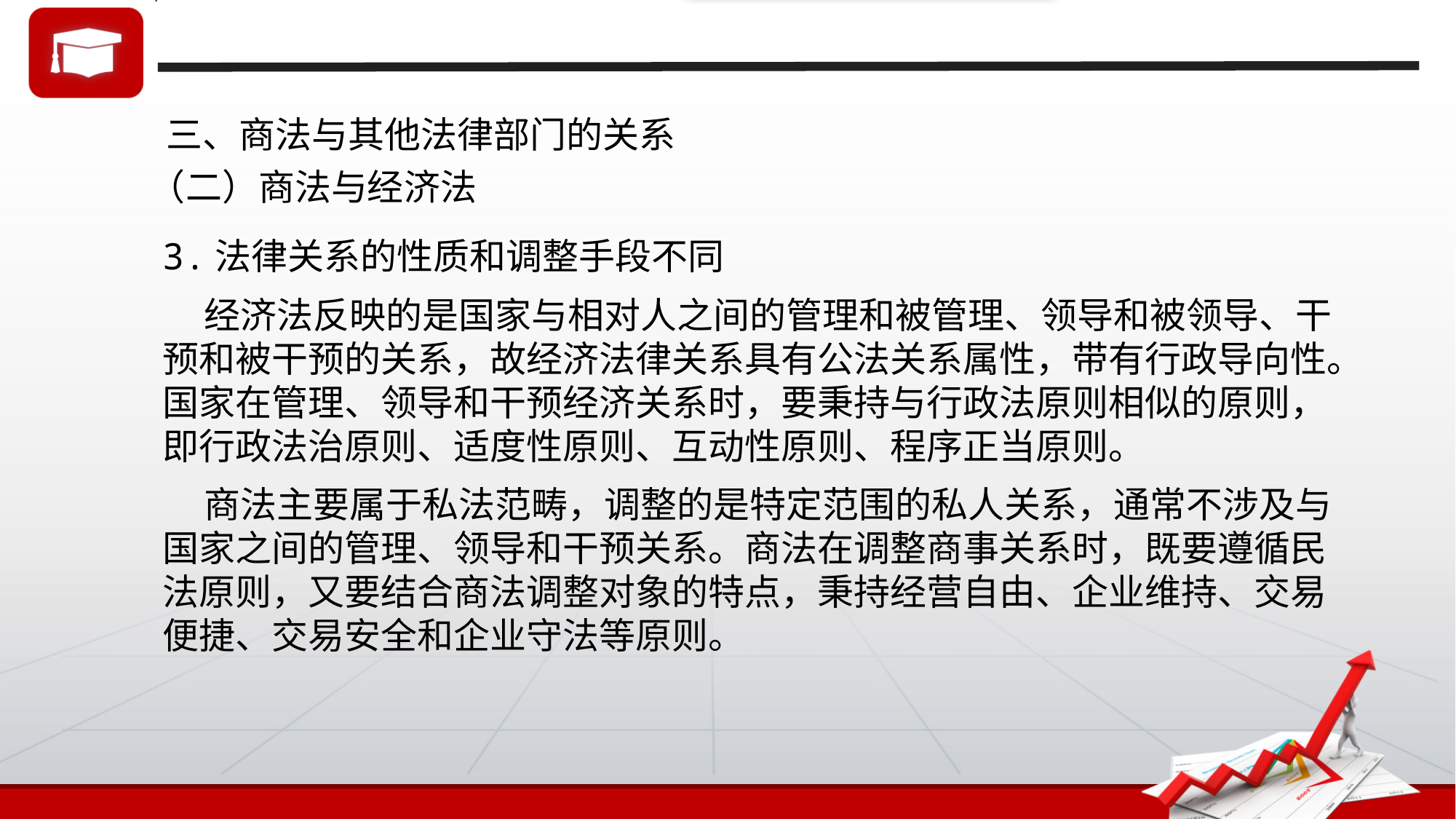

三、商法与其他法律部门的关系
（二）商法与经济法
3.法律关系的性质和调整手段不同
    经济法反映的是国家与相对人之间的管理和被管理、领导和被领导、干预和被干预的关系，故经济法律关系具有公法关系属性，带有行政导向性。国家在管理、领导和干预经济关系时，要秉持与行政法原则相似的原则，即行政法治原则、适度性原则、互动性原则、程序正当原则。
    商法主要属于私法范畴，调整的是特定范围的私人关系，通常不涉及与国家之间的管理、领导和干预关系。商法在调整商事关系时，既要遵循民法原则，又要结合商法调整对象的特点，秉持经营自由、企业维持、交易便捷、交易安全和企业守法等原则。